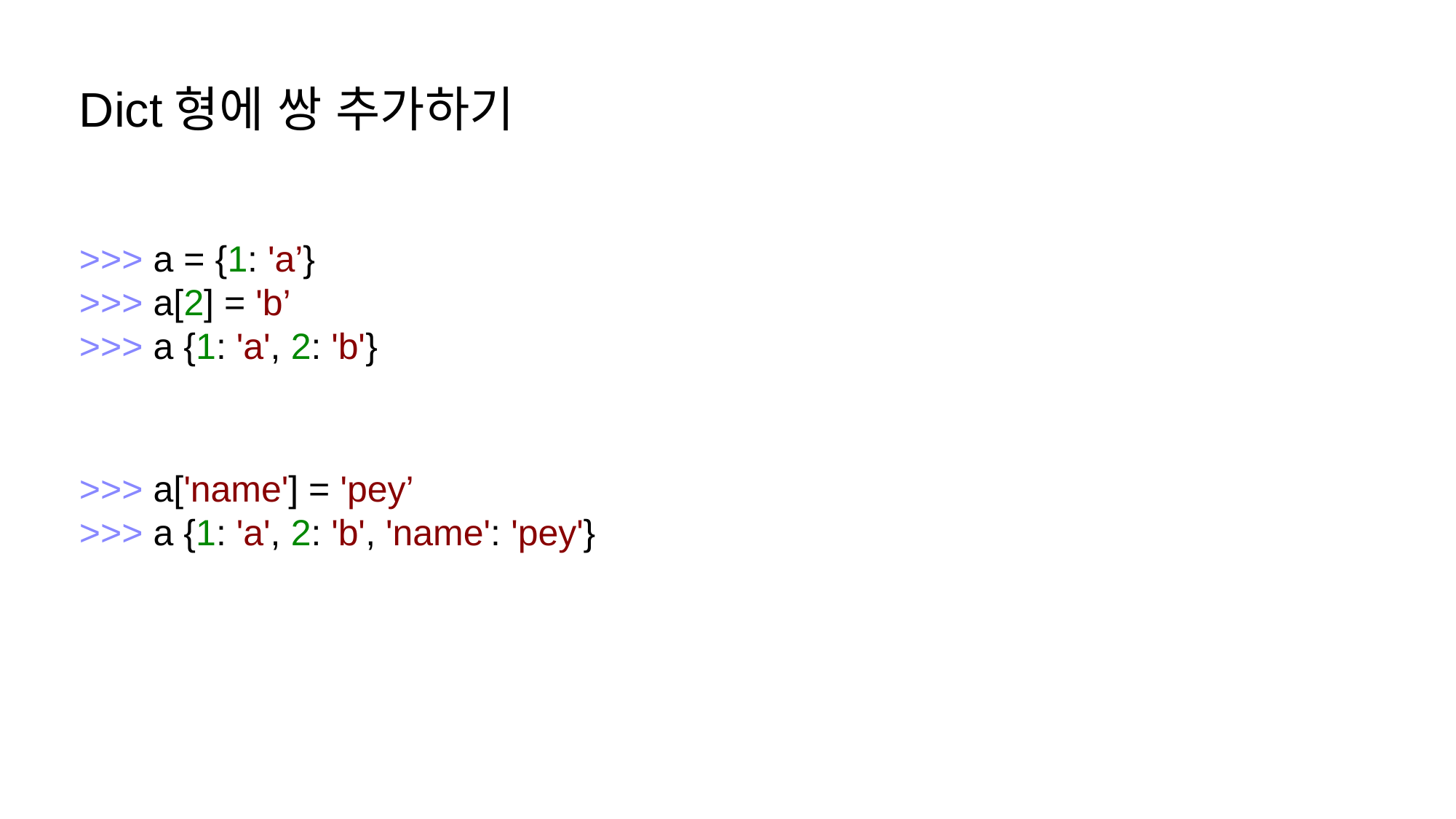

Dict형에 쌍 추가하기
>>> a = {1: 'a’}
>>> a[2] = 'b’
>>> a {1: 'a', 2: 'b'}
>>> a['name'] = 'pey’
>>> a {1: 'a', 2: 'b', 'name': 'pey'}